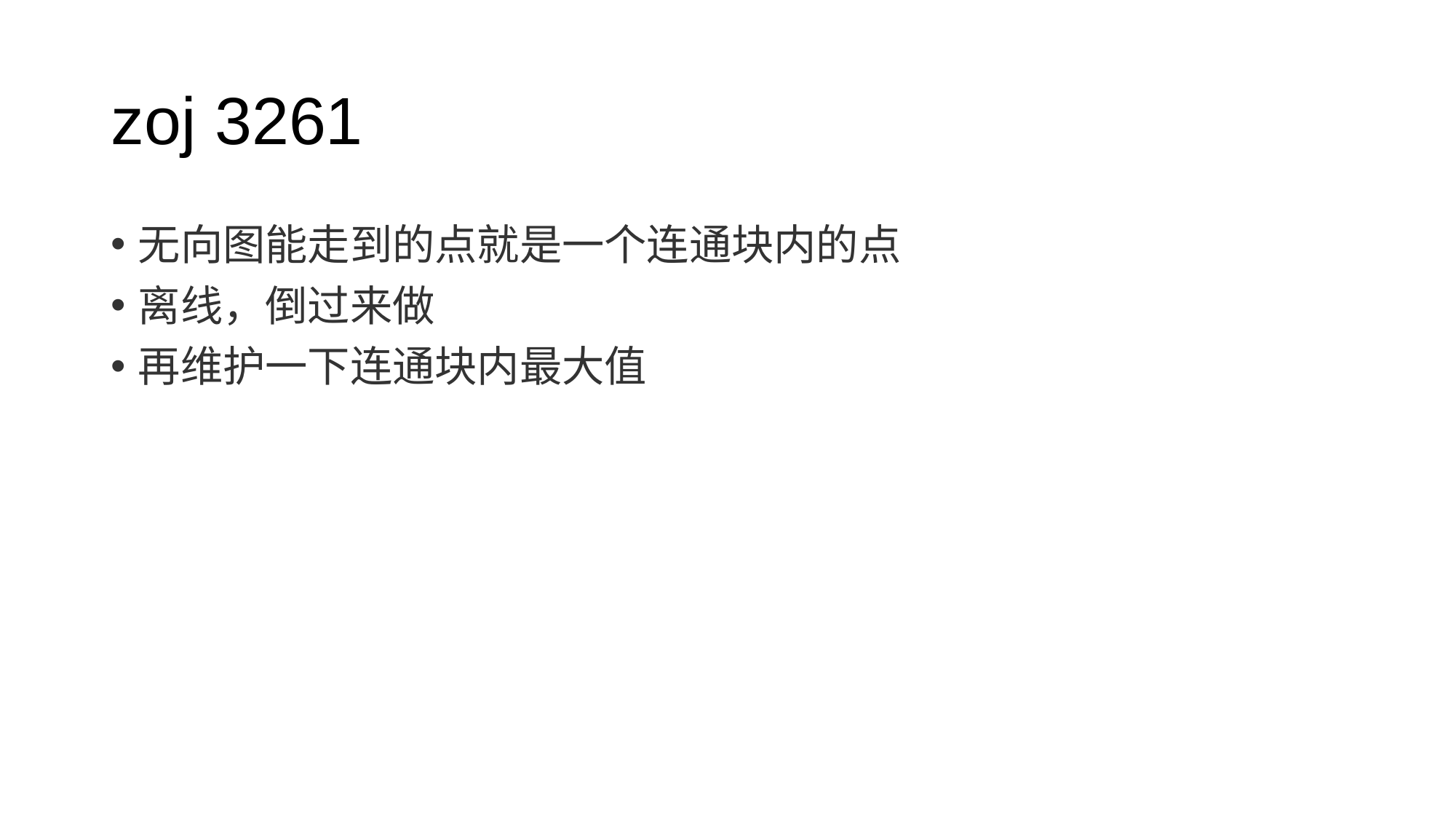

# zoj 3261
无向图能走到的点就是一个连通块内的点
离线，倒过来做
再维护一下连通块内最大值